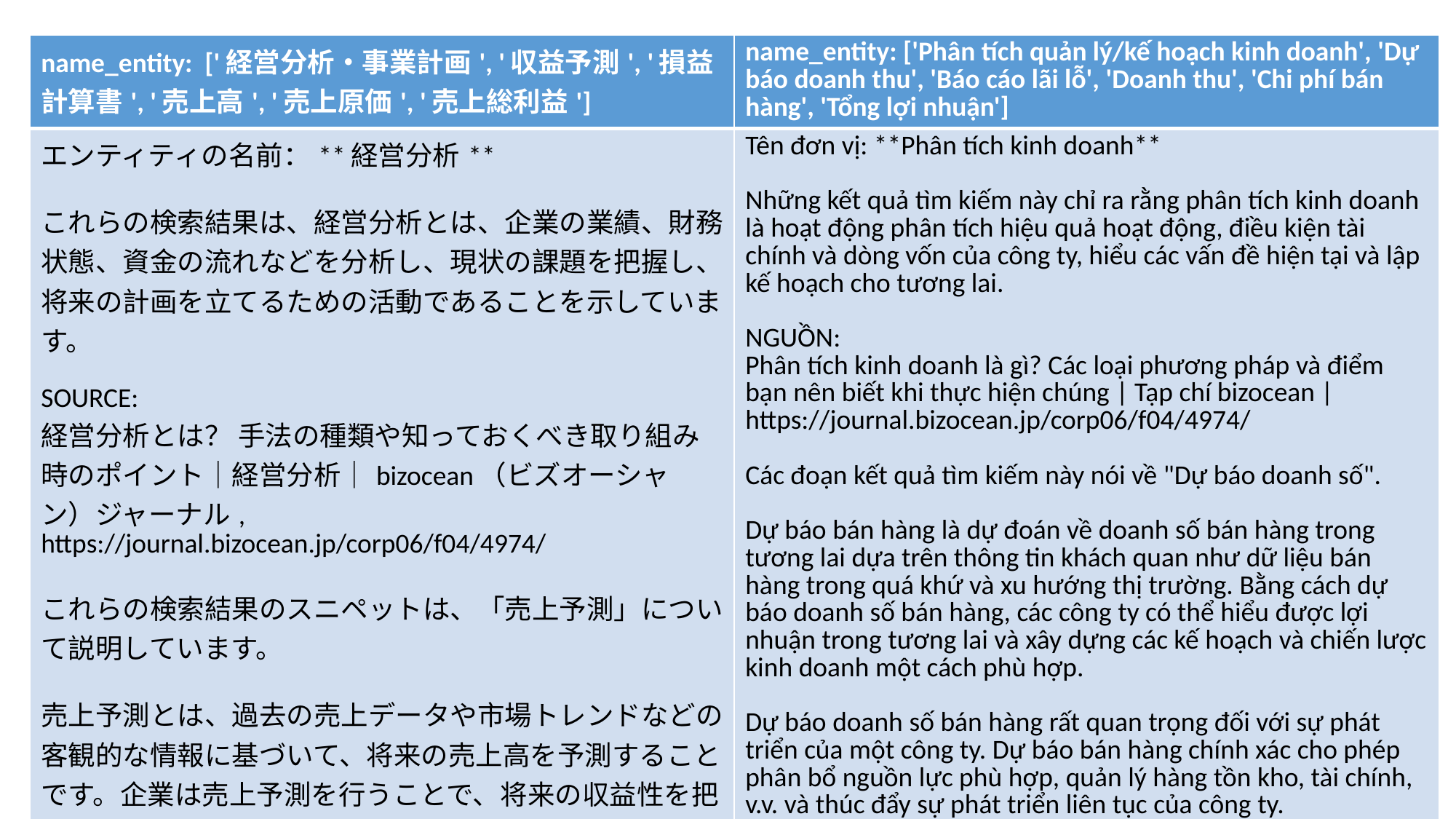

| name\_entity: ['経営分析・事業計画', '収益予測', '損益計算書', '売上高', '売上原価', '売上総利益'] | name\_entity: ['Phân tích quản lý/kế hoạch kinh doanh', 'Dự báo doanh thu', 'Báo cáo lãi lỗ', 'Doanh thu', 'Chi phí bán hàng', 'Tổng lợi nhuận'] |
| --- | --- |
| エンティティの名前：\*\*経営分析\*\* これらの検索結果は、経営分析とは、企業の業績、財務状態、資金の流れなどを分析し、現状の課題を把握し、将来の計画を立てるための活動であることを示しています。 SOURCE: 経営分析とは？ 手法の種類や知っておくべき取り組み時のポイント｜経営分析｜bizocean（ビズオーシャン）ジャーナル, https://journal.bizocean.jp/corp06/f04/4974/ これらの検索結果のスニペットは、「売上予測」について説明しています。 売上予測とは、過去の売上データや市場トレンドなどの客観的な情報に基づいて、将来の売上高を予測することです。企業は売上予測を行うことで、将来の収益性を把握し、事業計画や戦略を適切に立案することができます。 売上予測は、企業の成長にとって非常に重要です。精度の高い売上予測は、適切な資源配分、在庫管理、資金調達などを可能にし、企業の継続的な成長を促進します。 SOURCE: 売上予測とは？重要性や立て方を紹介 (具体例付きテンプレート) [2024] • Asana, https://asana.com/ja/resources/sales-forecast-template | Tên đơn vị: \*\*Phân tích kinh doanh\*\* Những kết quả tìm kiếm này chỉ ra rằng phân tích kinh doanh là hoạt động phân tích hiệu quả hoạt động, điều kiện tài chính và dòng vốn của công ty, hiểu các vấn đề hiện tại và lập kế hoạch cho tương lai. NGUỒN: Phân tích kinh doanh là gì? Các loại phương pháp và điểm bạn nên biết khi thực hiện chúng | Tạp chí bizocean | https://journal.bizocean.jp/corp06/f04/4974/ Các đoạn kết quả tìm kiếm này nói về "Dự báo doanh số". Dự báo bán hàng là dự đoán về doanh số bán hàng trong tương lai dựa trên thông tin khách quan như dữ liệu bán hàng trong quá khứ và xu hướng thị trường. Bằng cách dự báo doanh số bán hàng, các công ty có thể hiểu được lợi nhuận trong tương lai và xây dựng các kế hoạch và chiến lược kinh doanh một cách phù hợp. Dự báo doanh số bán hàng rất quan trọng đối với sự phát triển của một công ty. Dự báo bán hàng chính xác cho phép phân bổ nguồn lực phù hợp, quản lý hàng tồn kho, tài chính, v.v. và thúc đẩy sự phát triển liên tục của công ty. NGUỒN: Dự báo bán hàng là gì? Giới thiệu tầm quan trọng và cách thiết lập (mẫu có ví dụ cụ thể) [2024] • Asana, https://asana.com/ja/resources/sale-forecast-template |